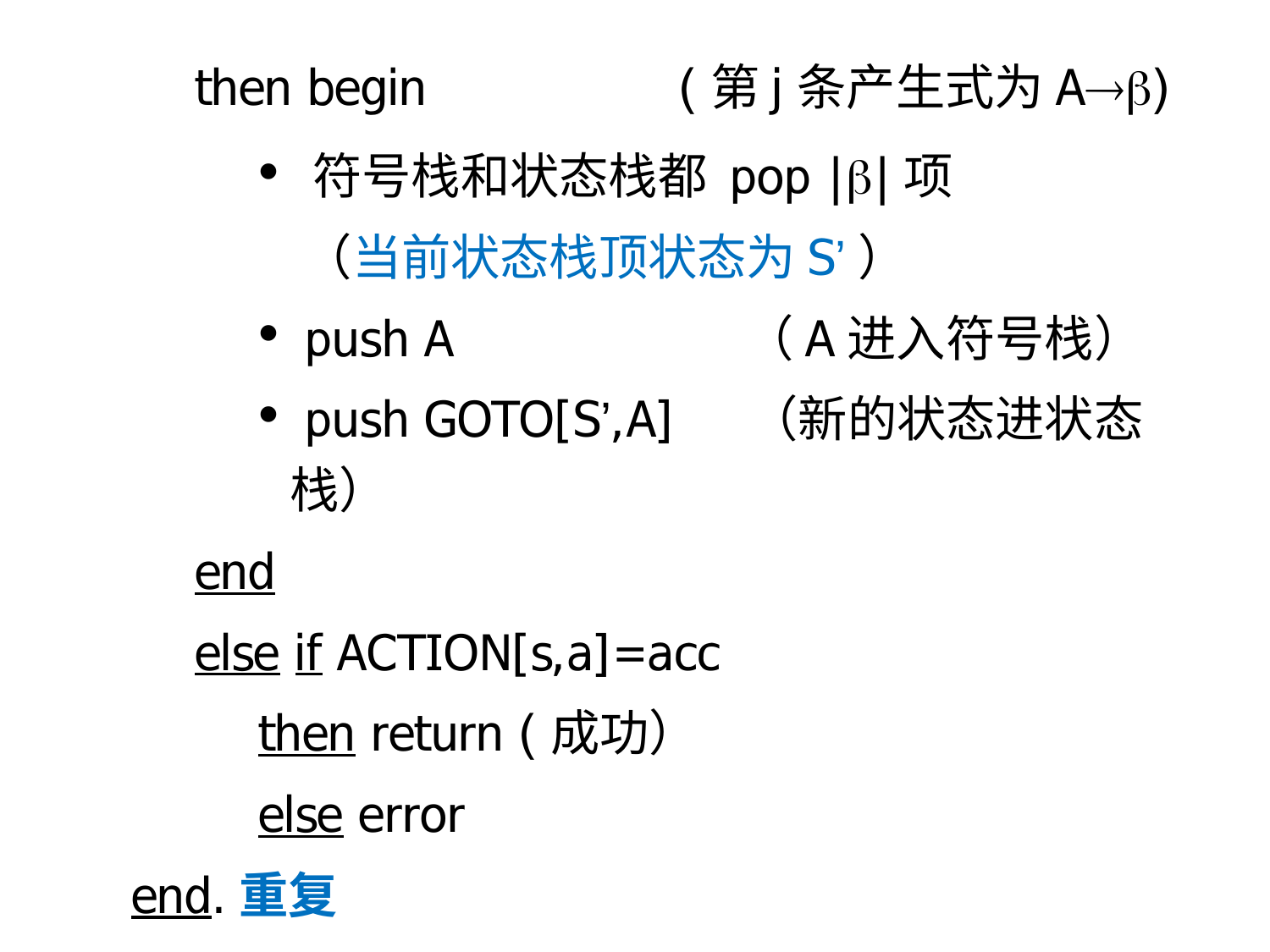

then begin                        (第j条产生式为A→β)
 符号栈和状态栈都 pop |β|项
   （当前状态栈顶状态为S’）
 push A                  （A进入符号栈）
 push GOTO[S’,A]    （新的状态进状态栈）
end
else if ACTION[s,a]=acc
then return (成功）
else error
end.重复